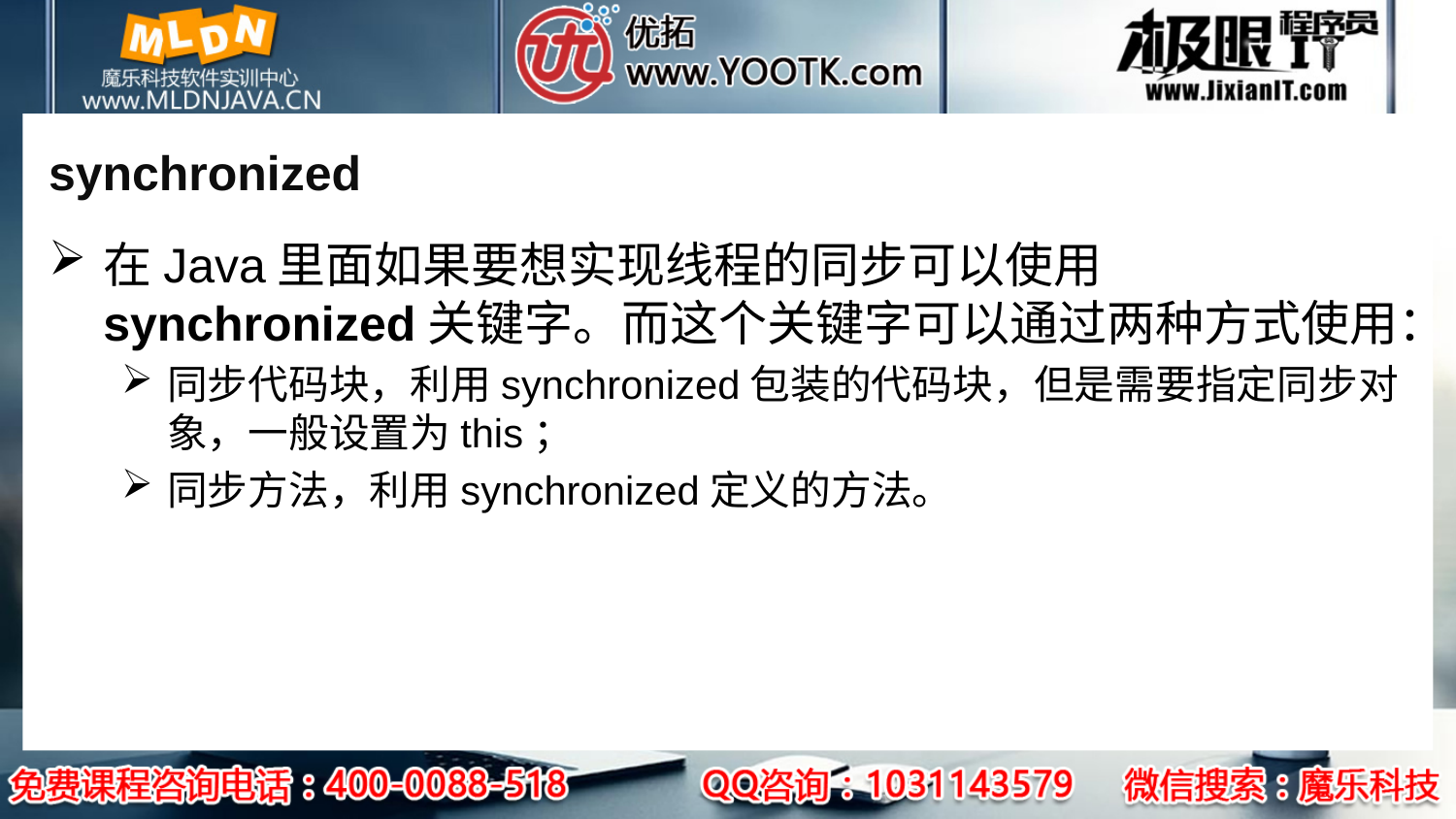

# synchronized
在Java里面如果要想实现线程的同步可以使用synchronized关键字。而这个关键字可以通过两种方式使用：
同步代码块，利用synchronized包装的代码块，但是需要指定同步对象，一般设置为this；
同步方法，利用synchronized定义的方法。